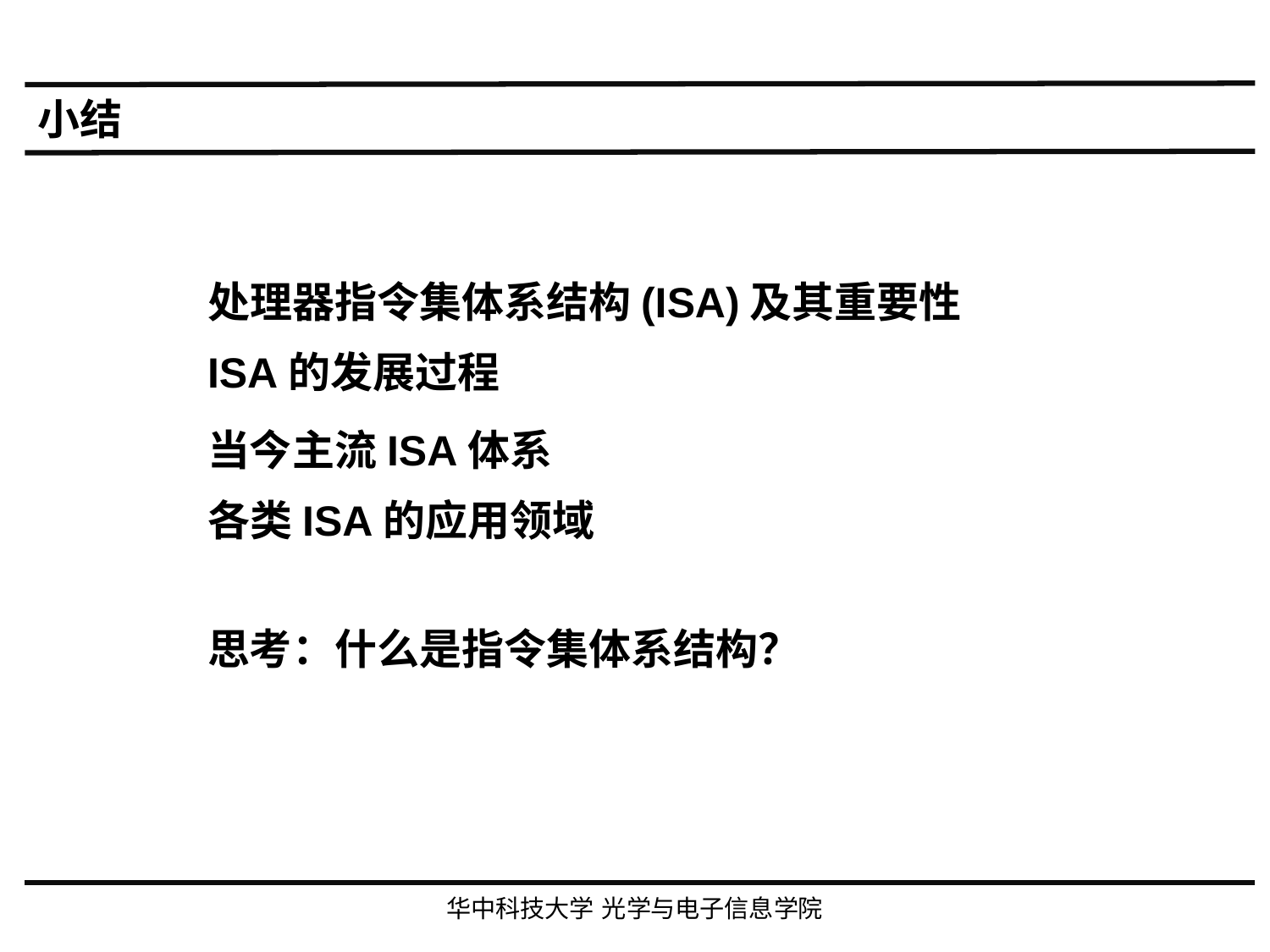

小结
处理器指令集体系结构(ISA)及其重要性
ISA的发展过程
当今主流ISA体系
各类ISA的应用领域
思考：什么是指令集体系结构？
华中科技大学 光学与电子信息学院